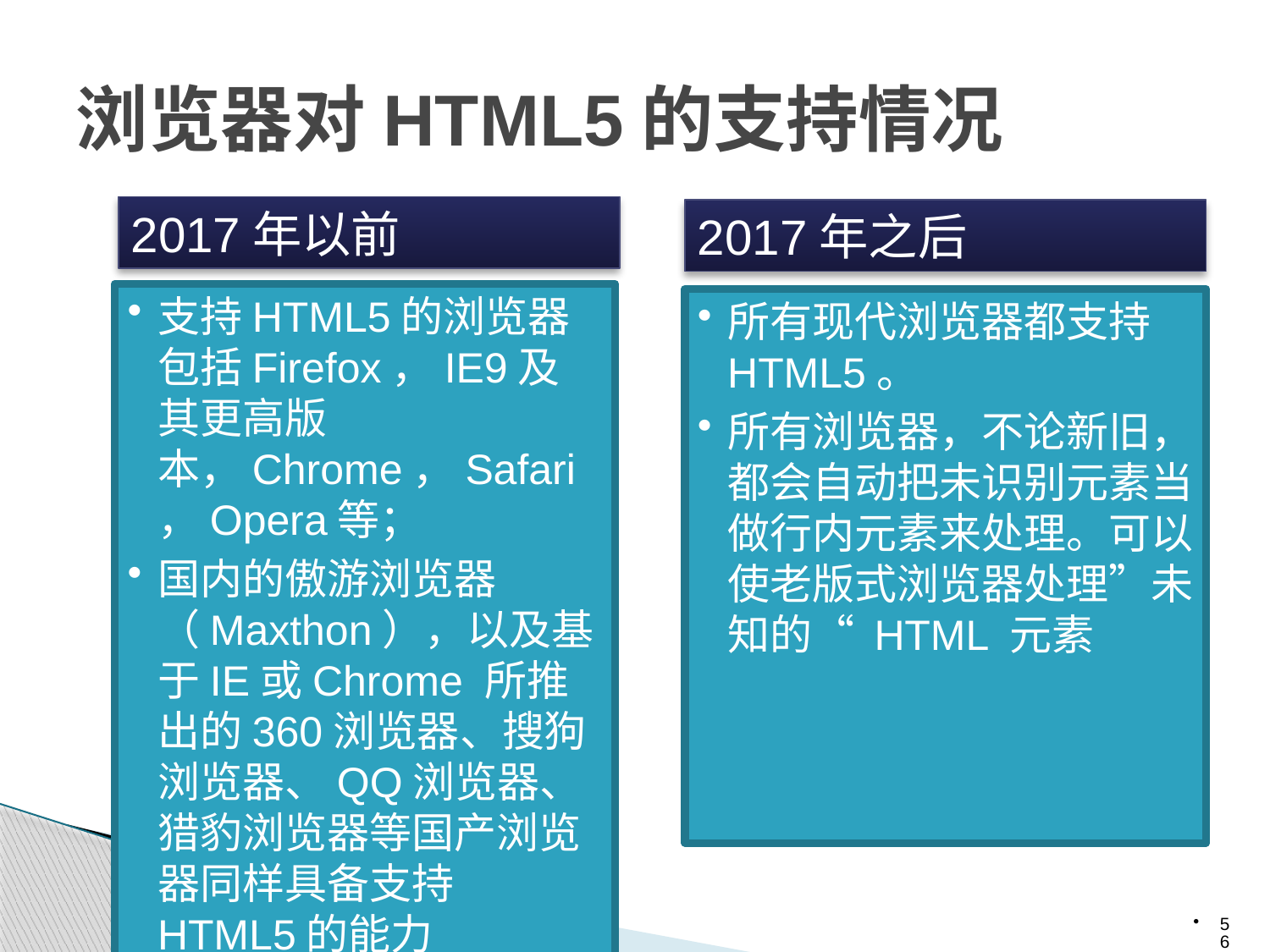

# 浏览器对HTML5的支持情况
2017年以前
2017年之后

支持HTML5的浏览器包括Firefox，IE9及其更高版本，Chrome，Safari，Opera等；
国内的傲游浏览器（Maxthon），以及基于IE或Chrome 所推出的360浏览器、搜狗浏览器、QQ浏览器、猎豹浏览器等国产浏览器同样具备支持HTML5的能力
所有现代浏览器都支持 HTML5。
所有浏览器，不论新旧，都会自动把未识别元素当做行内元素来处理。可以使老版式浏览器处理”未知的“ HTML 元素

56